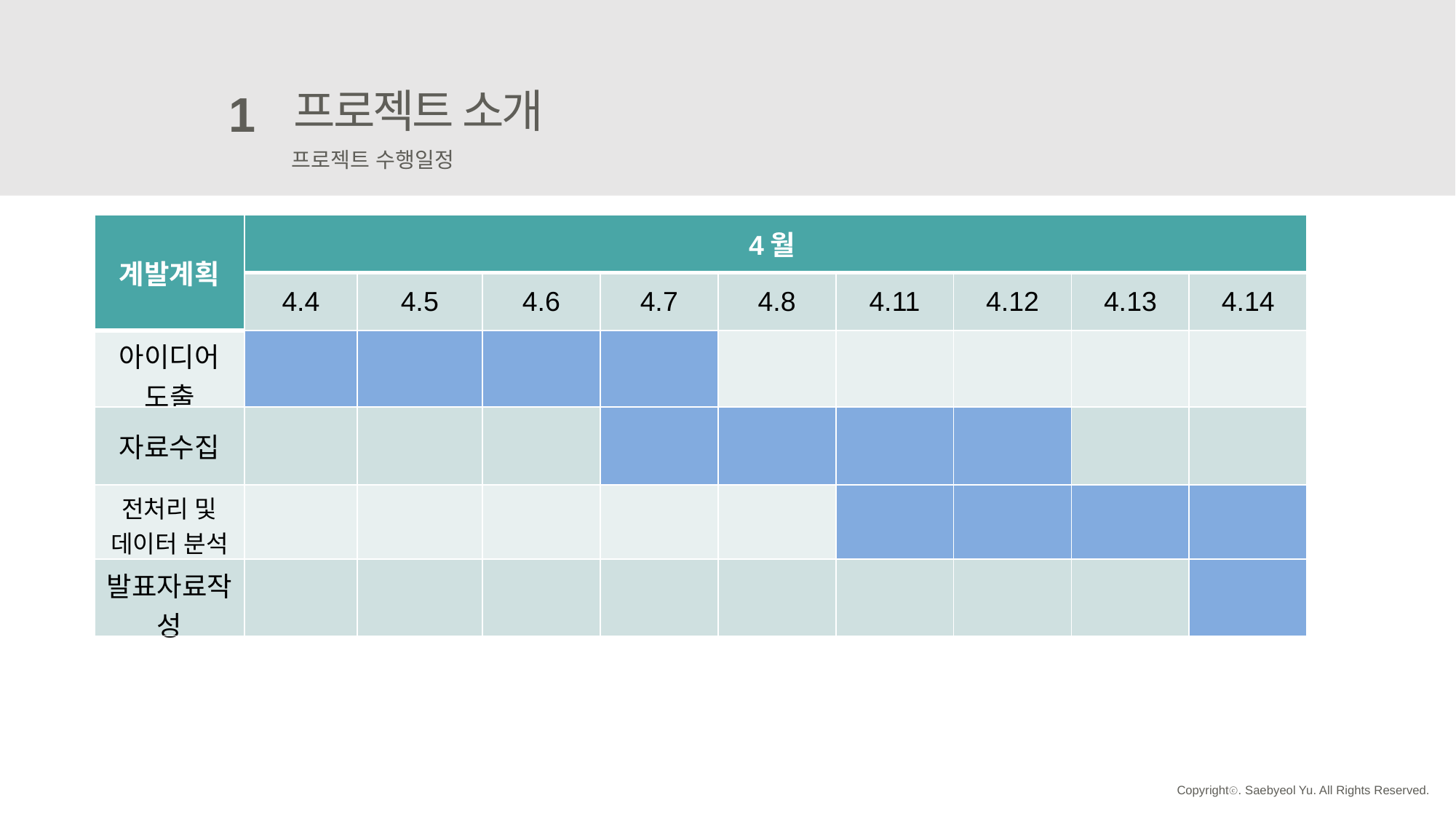

프로젝트 소개
1
프로젝트 수행일정
| 계발계획 | 4월 | 3월 |  |  |  |  |  |  |  |
| --- | --- | --- | --- | --- | --- | --- | --- | --- | --- |
|  | 4.4 | 4.5 | 4.6 | 4.7 | 4.8 | 4.11 | 4.12 | 4.13 | 4.14 |
| 아이디어 도출 |  |  |  |  |  |  |  |  |  |
| 자료수집 |  |  |  |  |  |  |  |  |  |
| 전처리 및 데이터 분석 |  |  |  |  |  |  |  |  |  |
| 발표자료작성 |  |  |  |  |  |  |  |  |  |